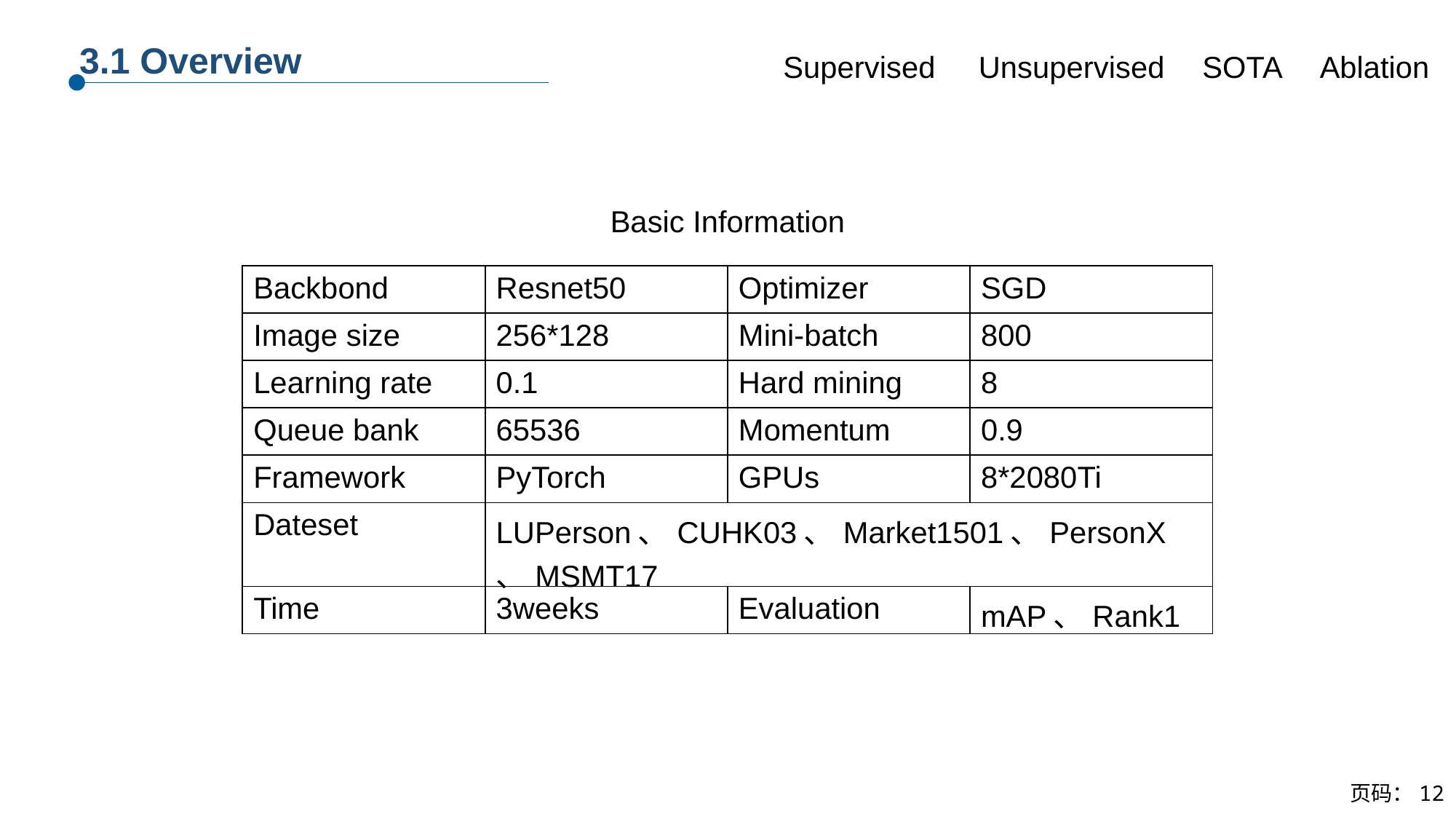

3.1 Overview
Supervised
Unsupervised
SOTA
Ablation

Basic Information
| Backbond | Resnet50 | Optimizer | SGD |
| --- | --- | --- | --- |
| Image size | 256\*128 | Mini-batch | 800 |
| Learning rate | 0.1 | Hard mining | 8 |
| Queue bank | 65536 | Momentum | 0.9 |
| Framework | PyTorch | GPUs | 8\*2080Ti |
| Dateset | LUPerson、CUHK03、Market1501、PersonX、MSMT17 |  |  |
| Time | 3weeks | Evaluation | mAP、Rank1 |
页码：12